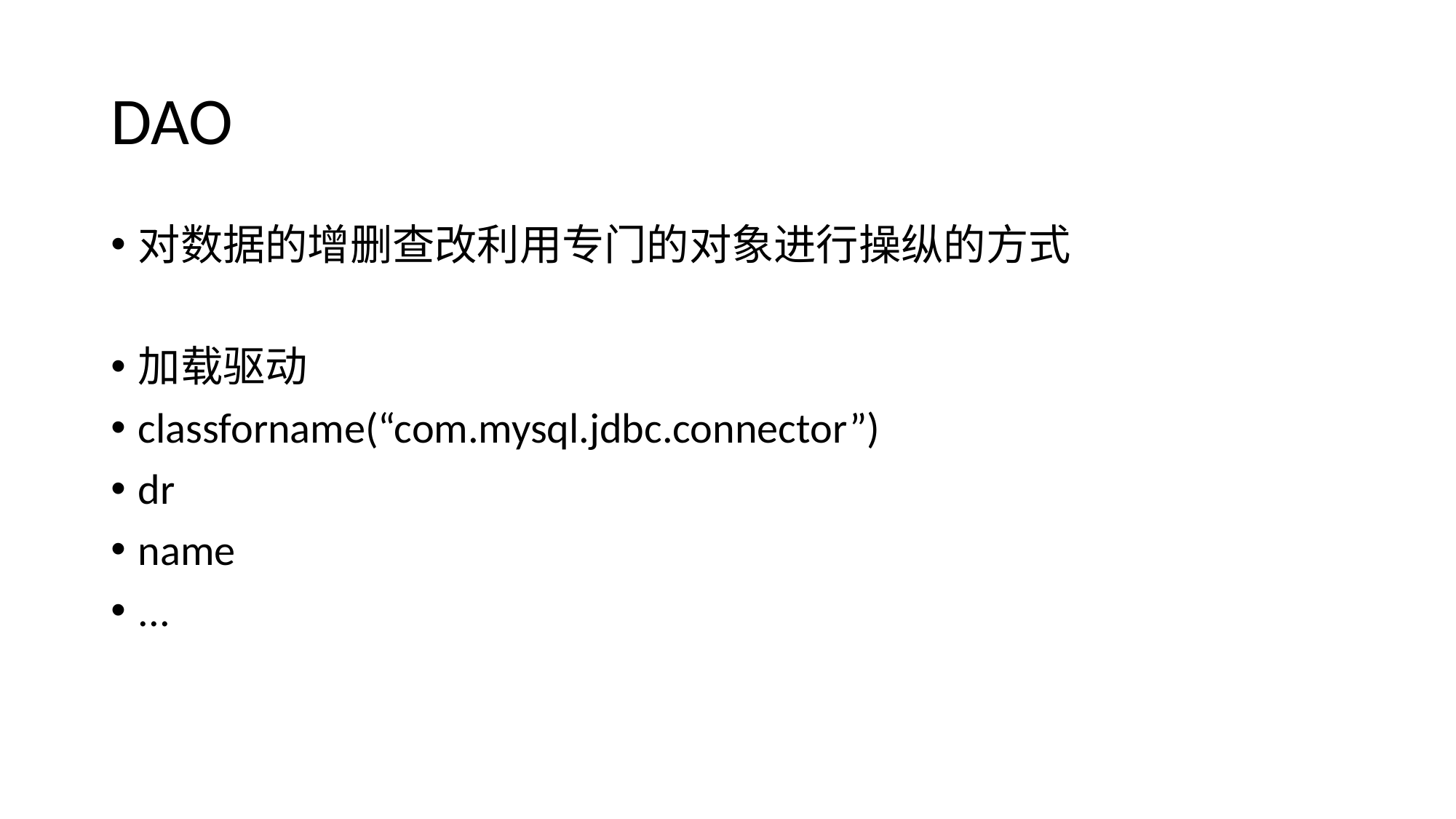

# DAO
对数据的增删查改利用专门的对象进行操纵的方式

加载驱动
classforname(“com.mysql.jdbc.connector”)
dr
name
...